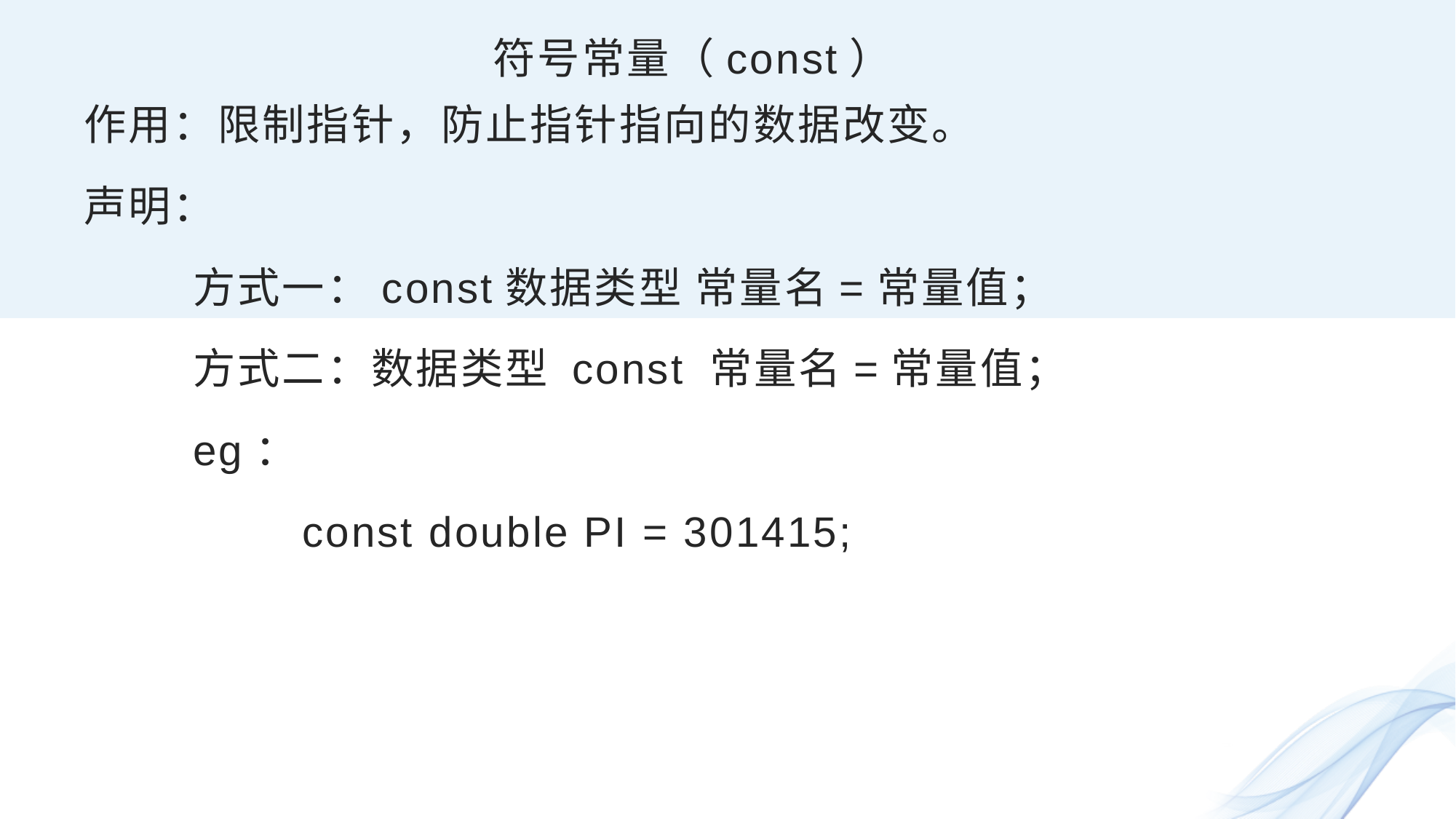

符号常量（const）
作用：限制指针，防止指针指向的数据改变。
声明：
	方式一：const数据类型 常量名=常量值；
	方式二：数据类型 const 常量名=常量值；
	eg：
		const double PI = 301415;